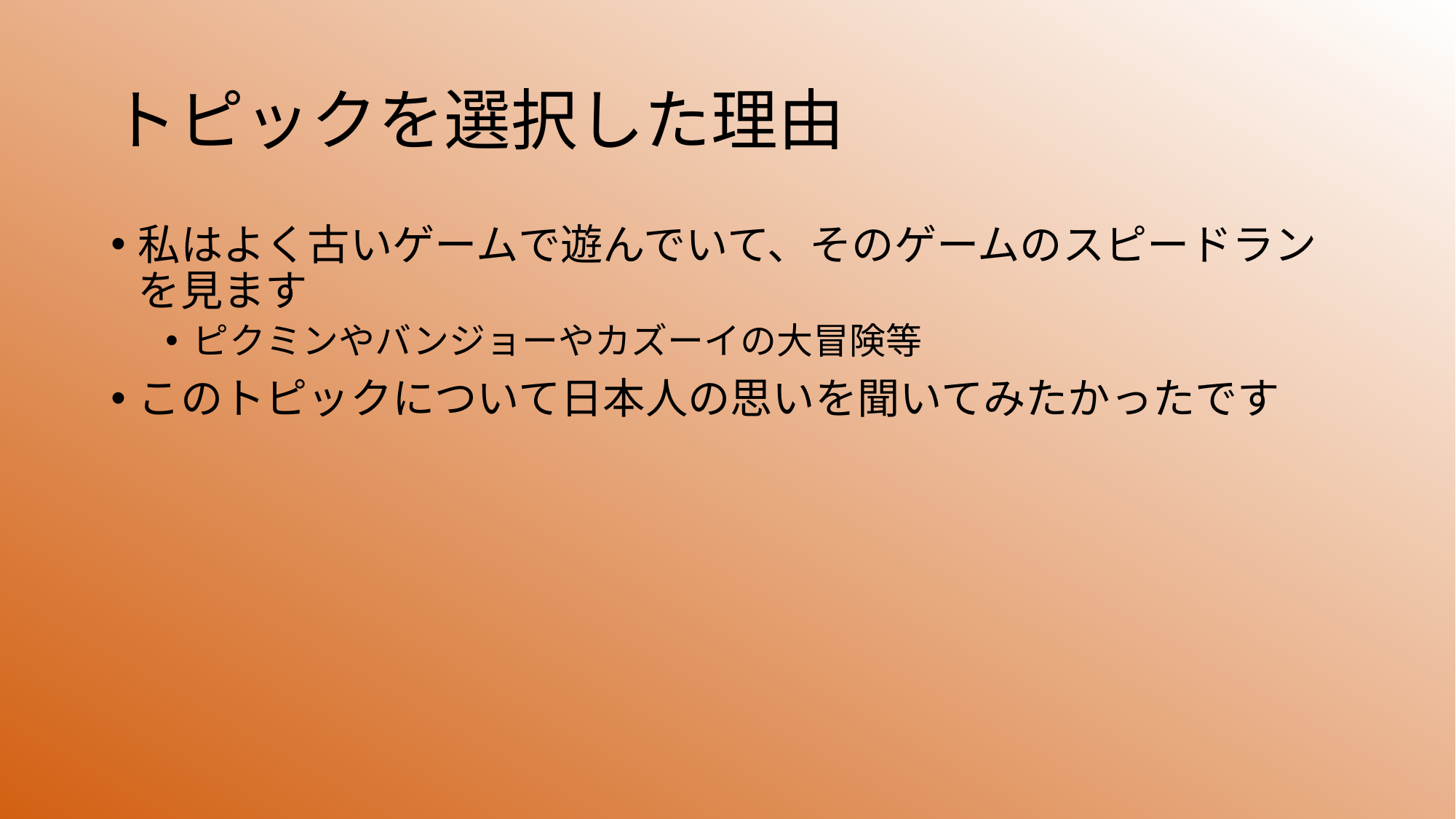

# トピックを選択した理由
私はよく古いゲームで遊んでいて、そのゲームのスピードランを見ます
ピクミンやバンジョーやカズーイの大冒険等
このトピックについて日本人の思いを聞いてみたかったです